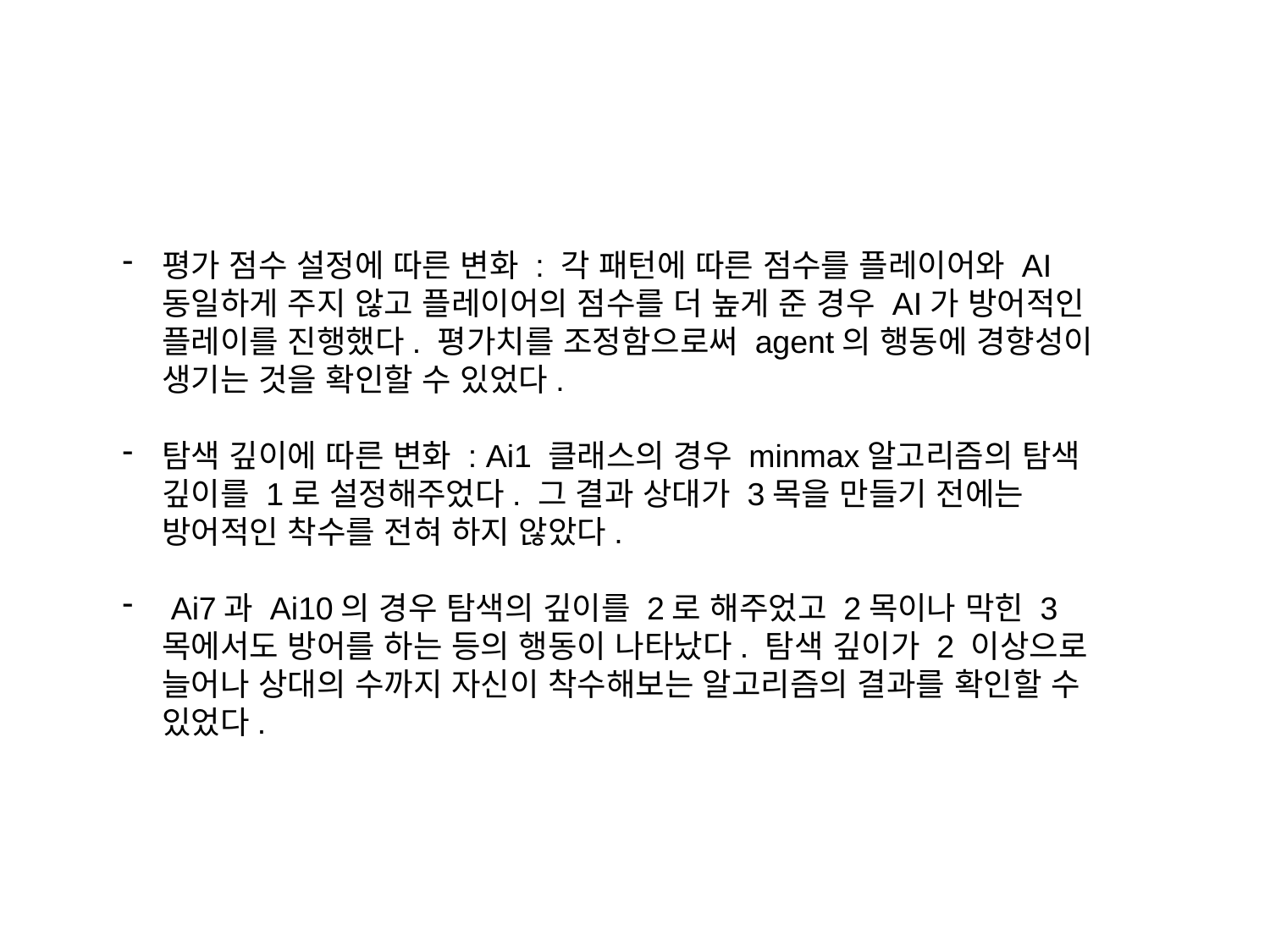

평가 점수 설정에 따른 변화 : 각 패턴에 따른 점수를 플레이어와 AI 동일하게 주지 않고 플레이어의 점수를 더 높게 준 경우 AI가 방어적인 플레이를 진행했다. 평가치를 조정함으로써 agent의 행동에 경향성이 생기는 것을 확인할 수 있었다.

탐색 깊이에 따른 변화 : Ai1 클래스의 경우 minmax알고리즘의 탐색 깊이를 1로 설정해주었다. 그 결과 상대가 3목을 만들기 전에는 방어적인 착수를 전혀 하지 않았다.

 Ai7과 Ai10의 경우 탐색의 깊이를 2로 해주었고 2목이나 막힌 3목에서도 방어를 하는 등의 행동이 나타났다. 탐색 깊이가 2 이상으로 늘어나 상대의 수까지 자신이 착수해보는 알고리즘의 결과를 확인할 수 있었다.